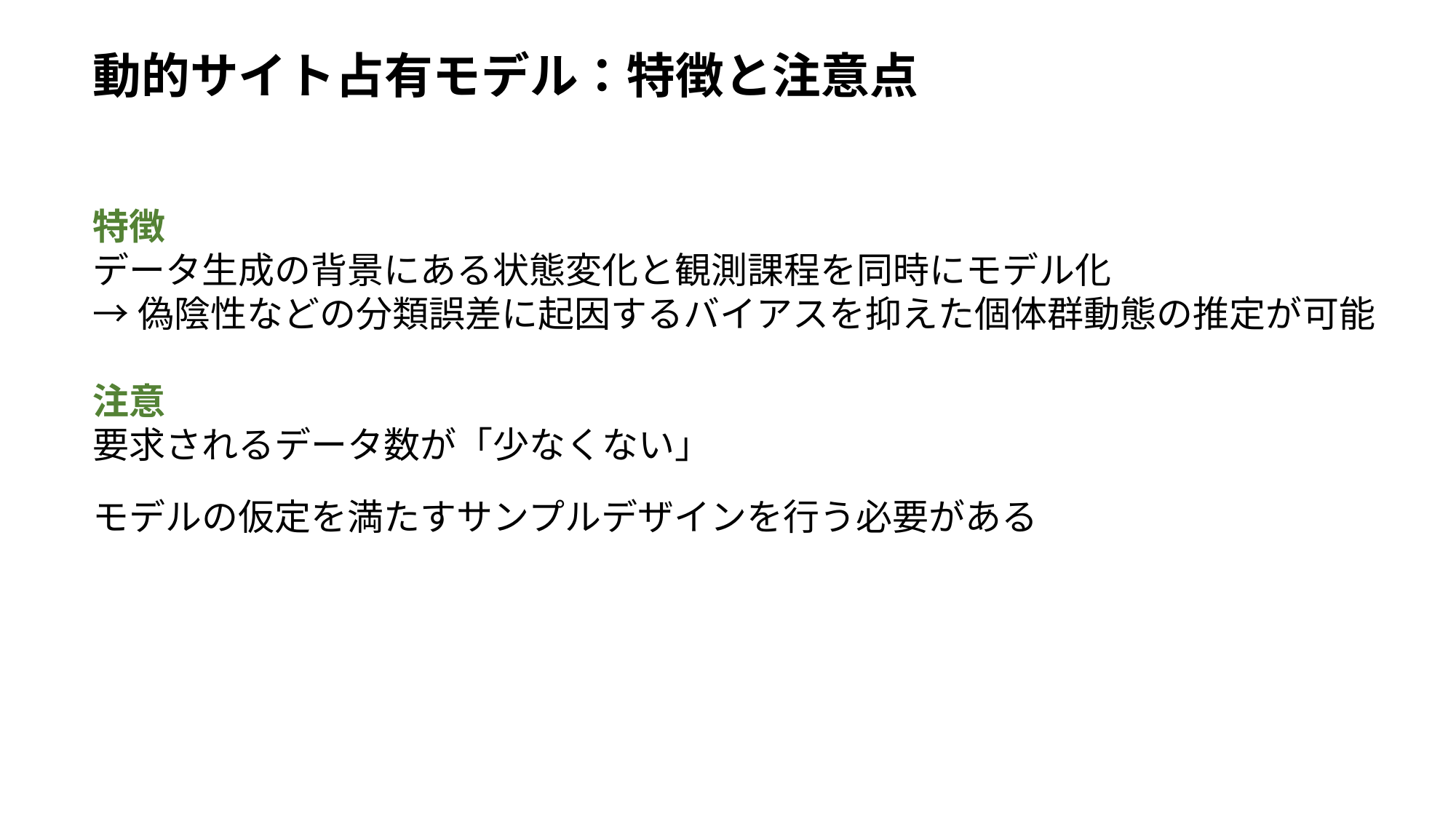

動的サイト占有モデル：特徴と注意点
特徴
データ生成の背景にある状態変化と観測課程を同時にモデル化
→偽陰性などの分類誤差に起因するバイアスを抑えた個体群動態の推定が可能

注意
要求されるデータ数が「少なくない」

モデルの仮定を満たすサンプルデザインを行う必要がある